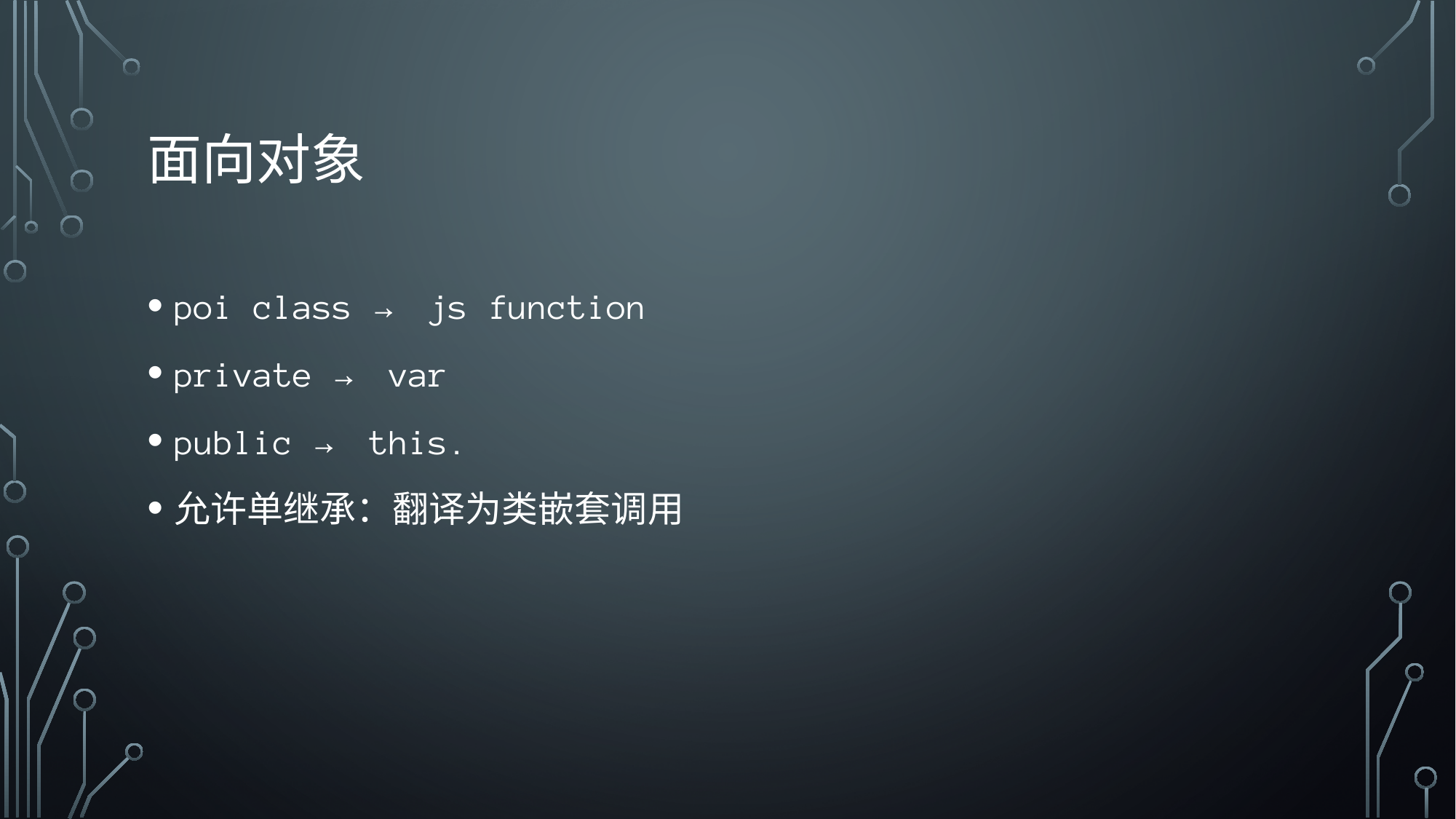

# 面向对象
poi class → js function
private → var
public → this.
允许单继承：翻译为类嵌套调用